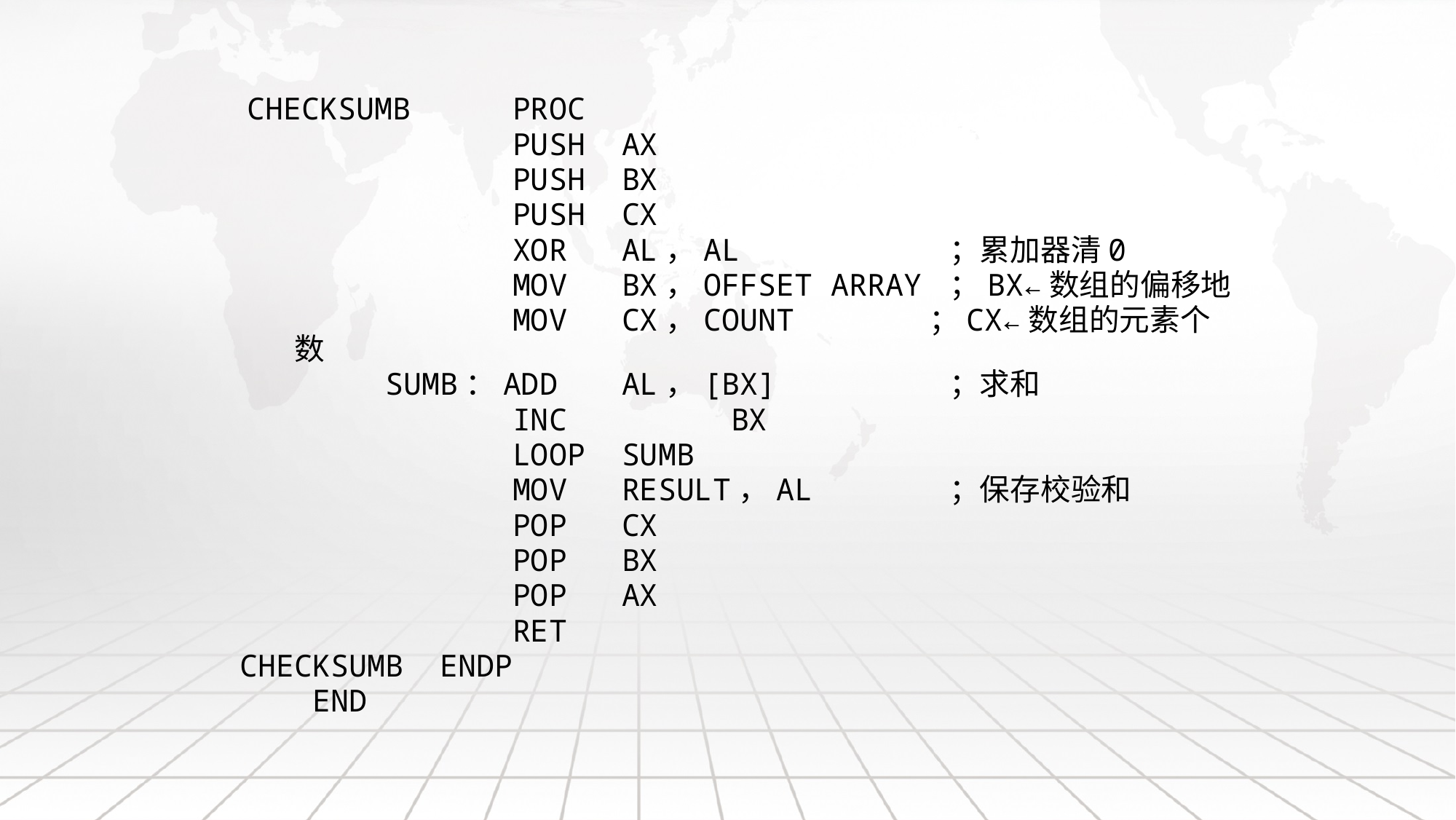

CHECKSUMB	PROC
          	PUSH	AX
          	PUSH	BX
          	PUSH	CX
          	XOR 	AL，AL         	；累加器清0
          	MOV	BX，OFFSET ARRAY	；BX←数组的偏移地
          	MOV	CX，COUNT       ；CX←数组的元素个数
        SUMB：ADD	AL，[BX]         	；求和
          	INC		BX
          	LOOP	SUMB
          	MOV	RESULT，AL       	；保存校验和
         	POP	CX
          	POP	BX
          	POP	AX
         	RET
CHECKSUMB  ENDP
    END